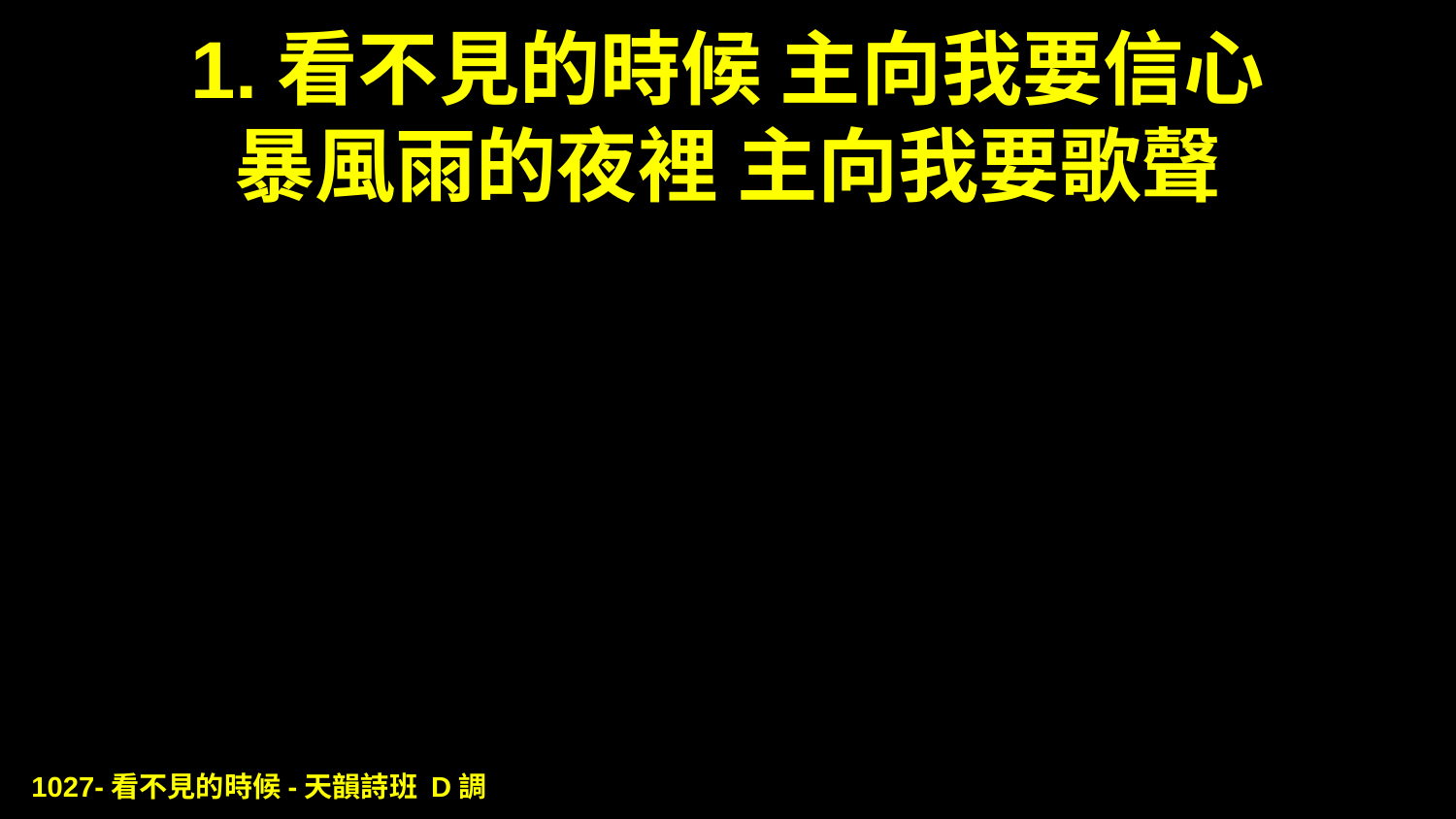

# 1.看不見的時候 主向我要信心 暴風雨的夜裡 主向我要歌聲
1027-看不見的時候-天韻詩班 D調